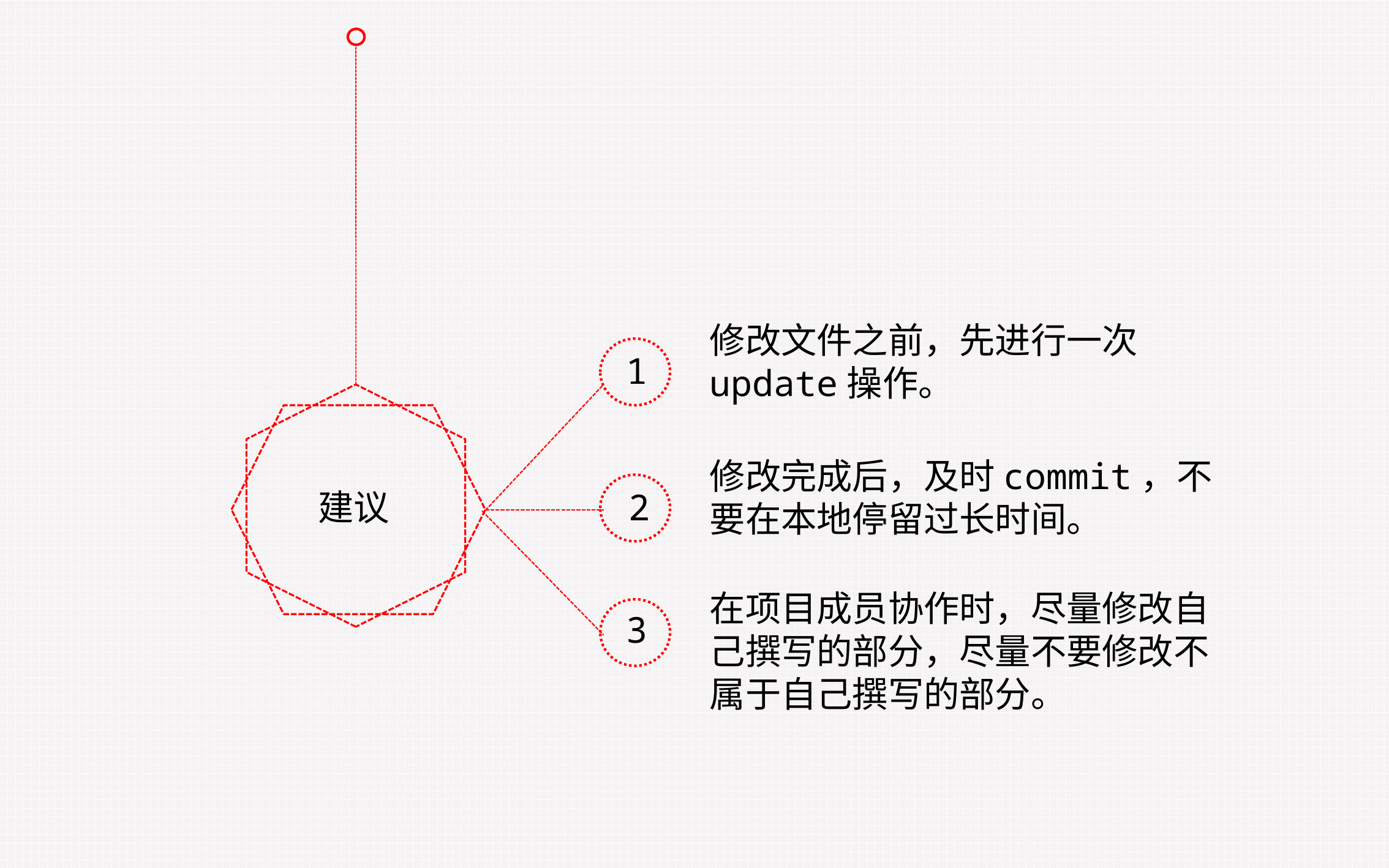

修改文件之前，先进行一次update操作。

1

修改完成后，及时commit，不要在本地停留过长时间。

建议
2
在项目成员协作时，尽量修改自己撰写的部分，尽量不要修改不属于自己撰写的部分。

3